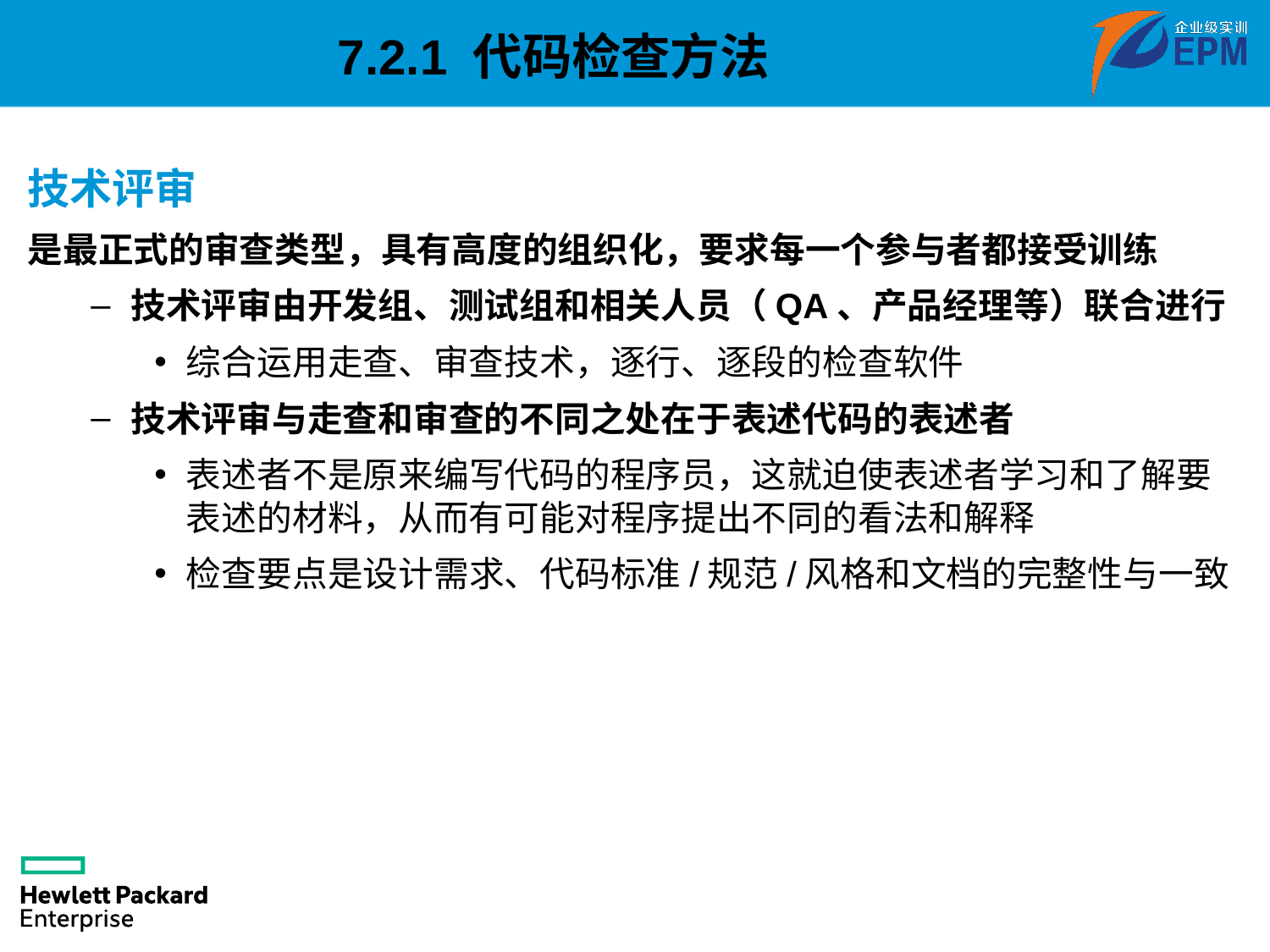

7.2.1 代码检查方法
技术评审
是最正式的审查类型，具有高度的组织化，要求每一个参与者都接受训练
技术评审由开发组、测试组和相关人员（QA、产品经理等）联合进行
综合运用走查、审查技术，逐行、逐段的检查软件
技术评审与走查和审查的不同之处在于表述代码的表述者
表述者不是原来编写代码的程序员，这就迫使表述者学习和了解要表述的材料，从而有可能对程序提出不同的看法和解释
检查要点是设计需求、代码标准/规范/风格和文档的完整性与一致